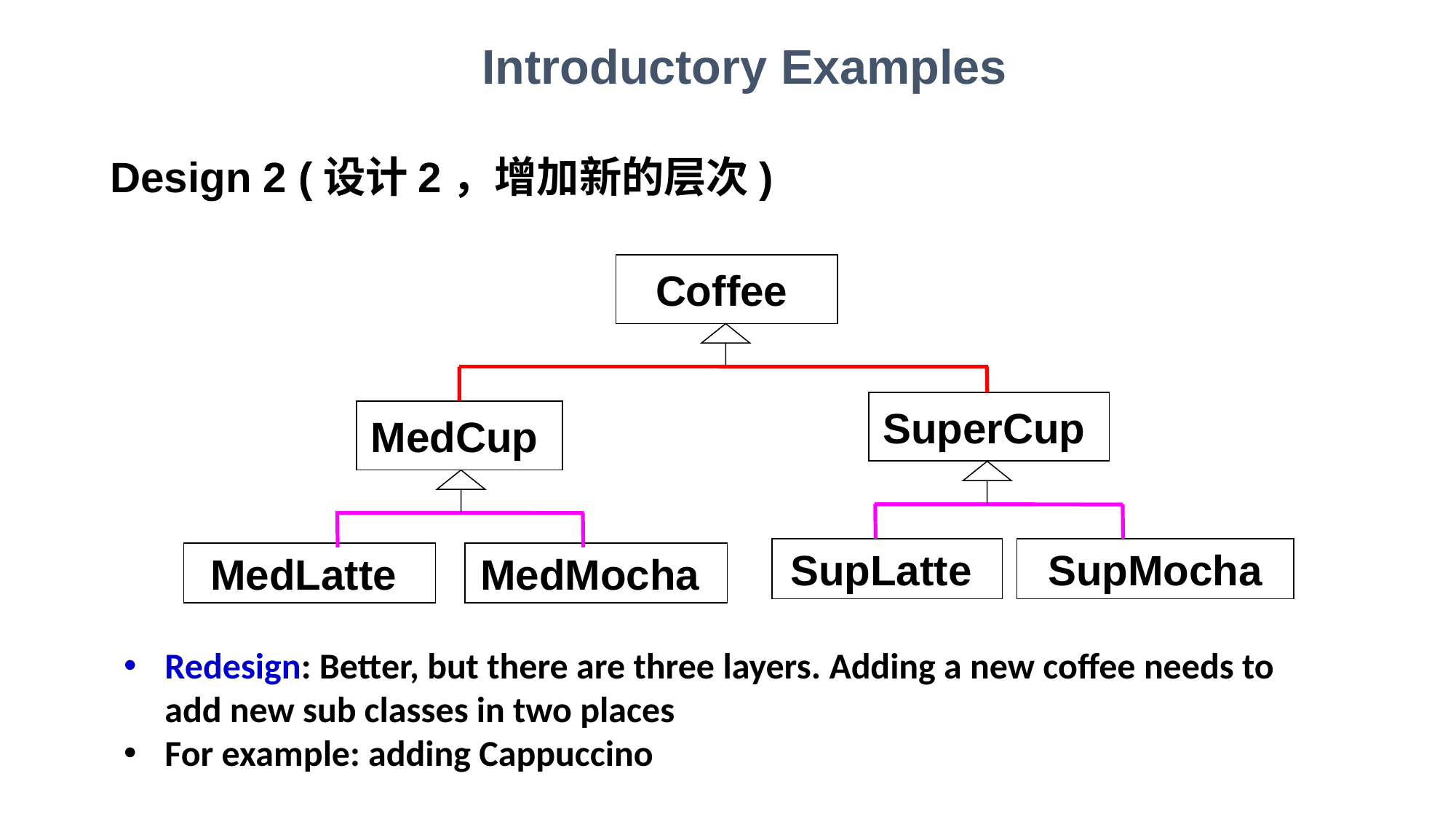

Introductory Examples
Design 2 (设计2，增加新的层次)
Coffee

SuperCup
MedCup

SupLatte
SupMocha
 MedLatte
MedMocha
Redesign: Better, but there are three layers. Adding a new coffee needs to add new sub classes in two places
For example: adding Cappuccino